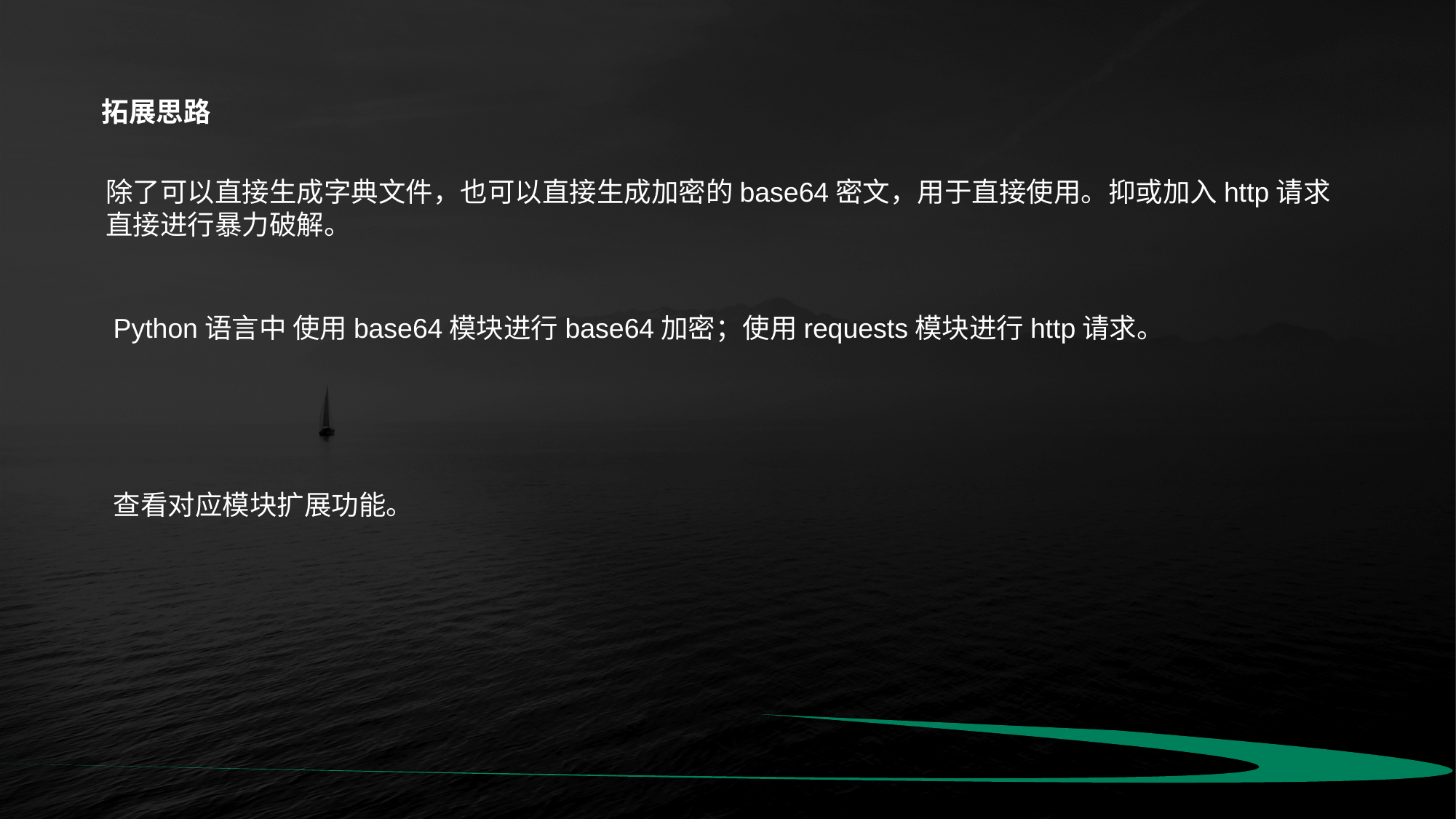

拓展思路
除了可以直接生成字典文件，也可以直接生成加密的base64密文，用于直接使用。抑或加入http请求直接进行暴力破解。
Python语言中 使用base64模块进行base64加密；使用requests模块进行http请求。
查看对应模块扩展功能。